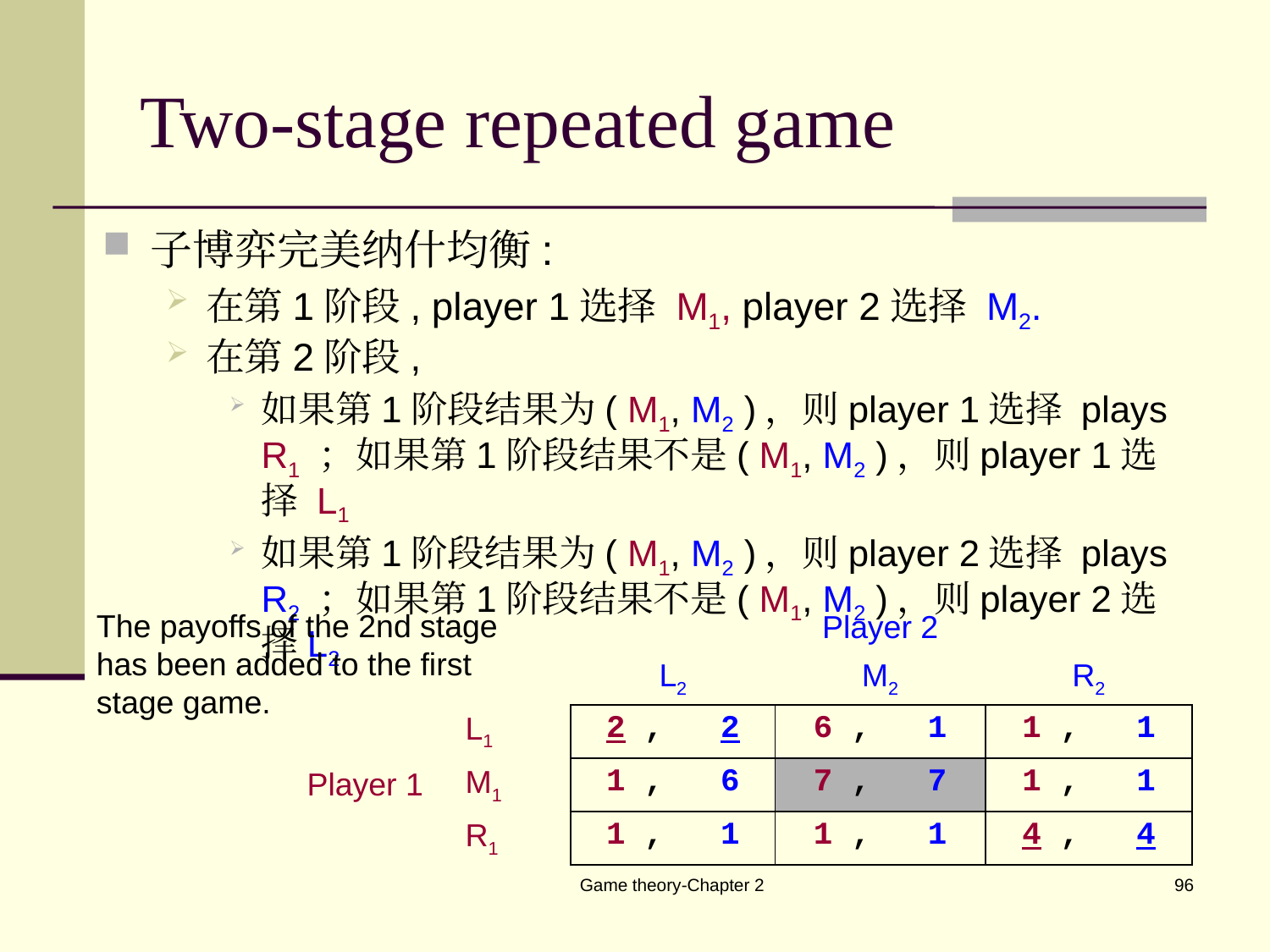

# Two-stage repeated game
子博弈完美纳什均衡:
在第1阶段, player 1选择 M1, player 2选择 M2.
在第2阶段,
如果第1阶段结果为( M1, M2 )，则player 1选择 plays R1 ；如果第1阶段结果不是( M1, M2 )，则player 1选择 L1
如果第1阶段结果为( M1, M2 )，则player 2选择 plays R2 ；如果第1阶段结果不是( M1, M2 )，则player 2选择L2
The payoffs of the 2nd stage has been added to the first stage game.
|  |  |  | Player 2 |  |
| --- | --- | --- | --- | --- |
|  |  | L2 | M2 | R2 |
| Player 1 | L1 | 2 , 2 | 6 , 1 | 1 , 1 |
|  | M1 | 1 , 6 | 7 , 7 | 1 , 1 |
|  | R1 | 1 , 1 | 1 , 1 | 4 , 4 |
Game theory-Chapter 2
96